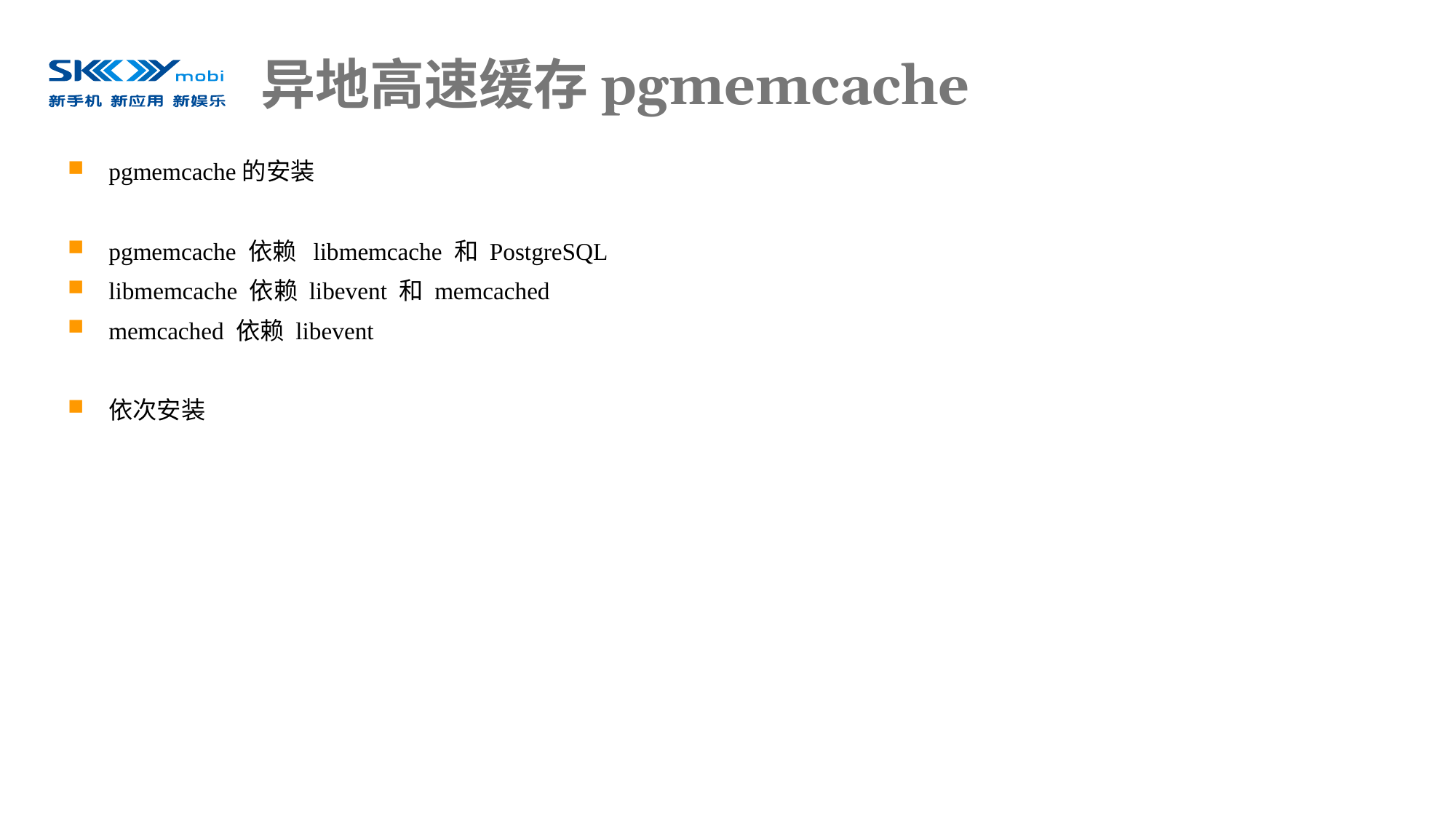

# 异地高速缓存pgmemcache
pgmemcache的安装

pgmemcache 依赖  libmemcache 和 PostgreSQL
libmemcache 依赖 libevent 和 memcached
memcached 依赖 libevent

依次安装